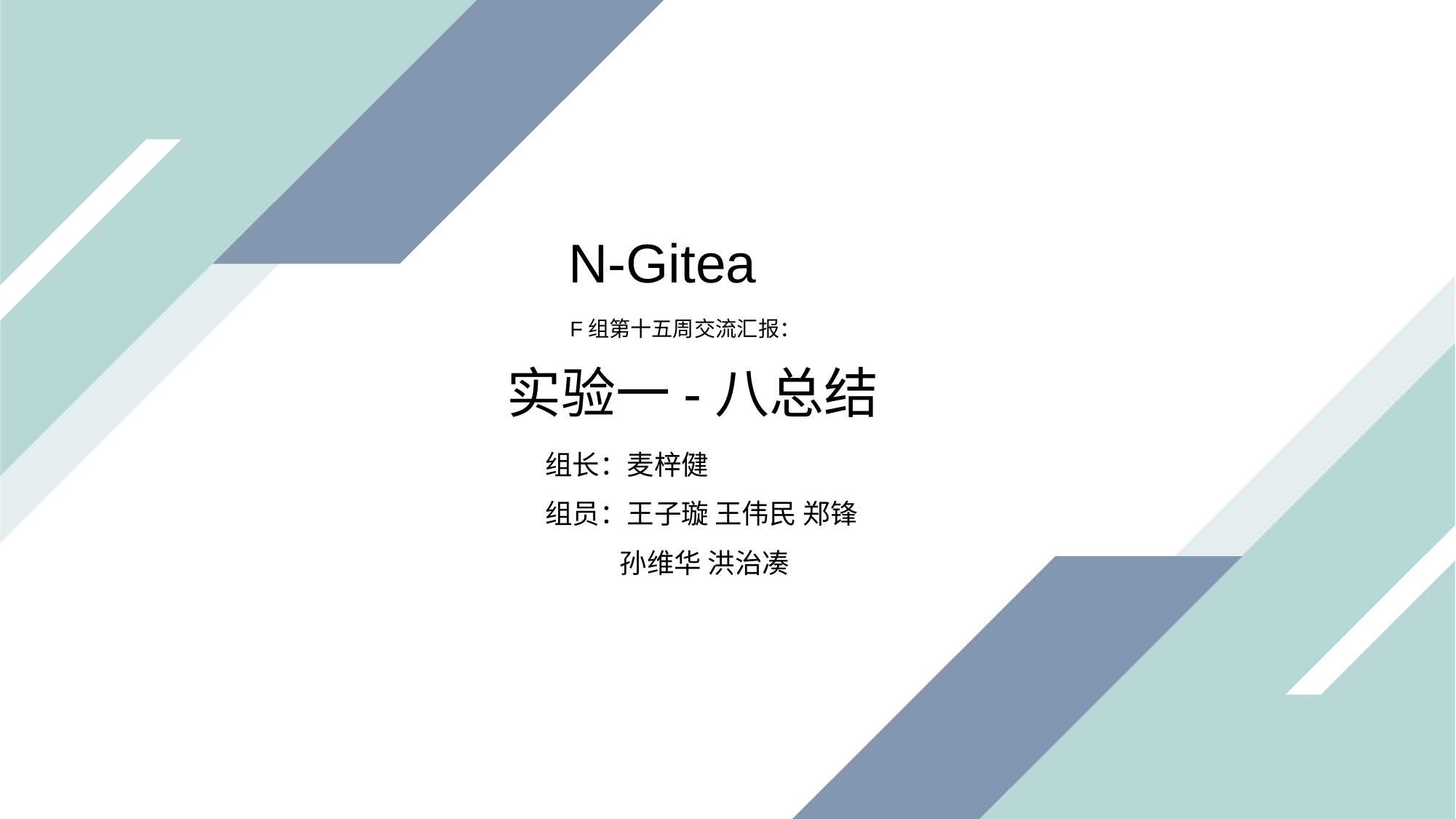

N-Gitea

F组第十五周交流汇报：

实验一-八总结
组长：麦梓健
组员：王子璇 王伟民 郑锋
           孙维华 洪治凑